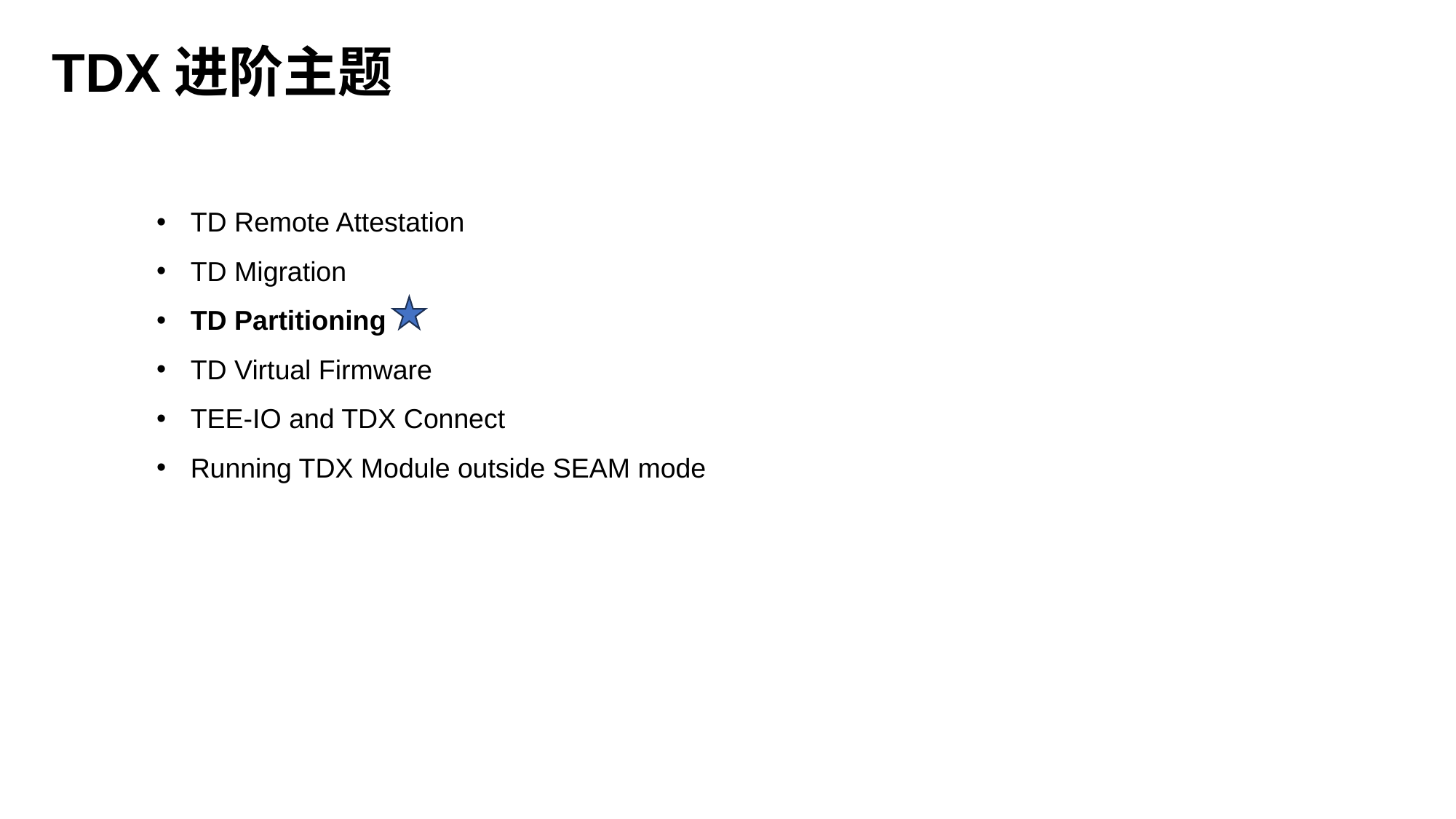

TDX进阶主题
TD Remote Attestation
TD Migration
TD Partitioning
TD Virtual Firmware
TEE-IO and TDX Connect
Running TDX Module outside SEAM mode